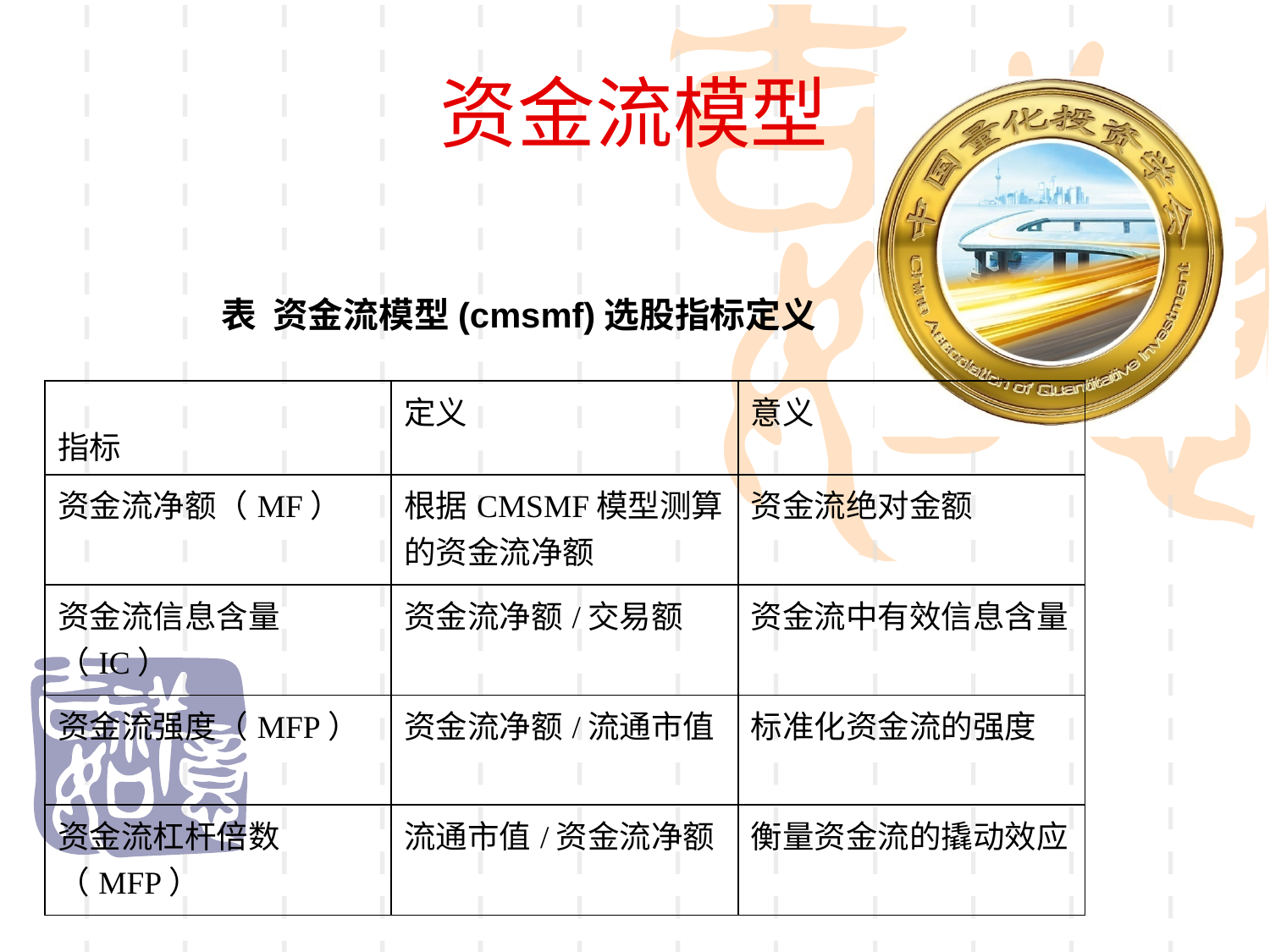

资金流模型
表  资金流模型(cmsmf)选股指标定义
| 指标 | 定义 | 意义 |
| --- | --- | --- |
| 资金流净额（MF） | 根据CMSMF模型测算的资金流净额 | 资金流绝对金额 |
| 资金流信息含量（IC） | 资金流净额/交易额 | 资金流中有效信息含量 |
| 资金流强度（MFP） | 资金流净额/流通市值 | 标准化资金流的强度 |
| 资金流杠杆倍数（MFP） | 流通市值/资金流净额 | 衡量资金流的撬动效应 |